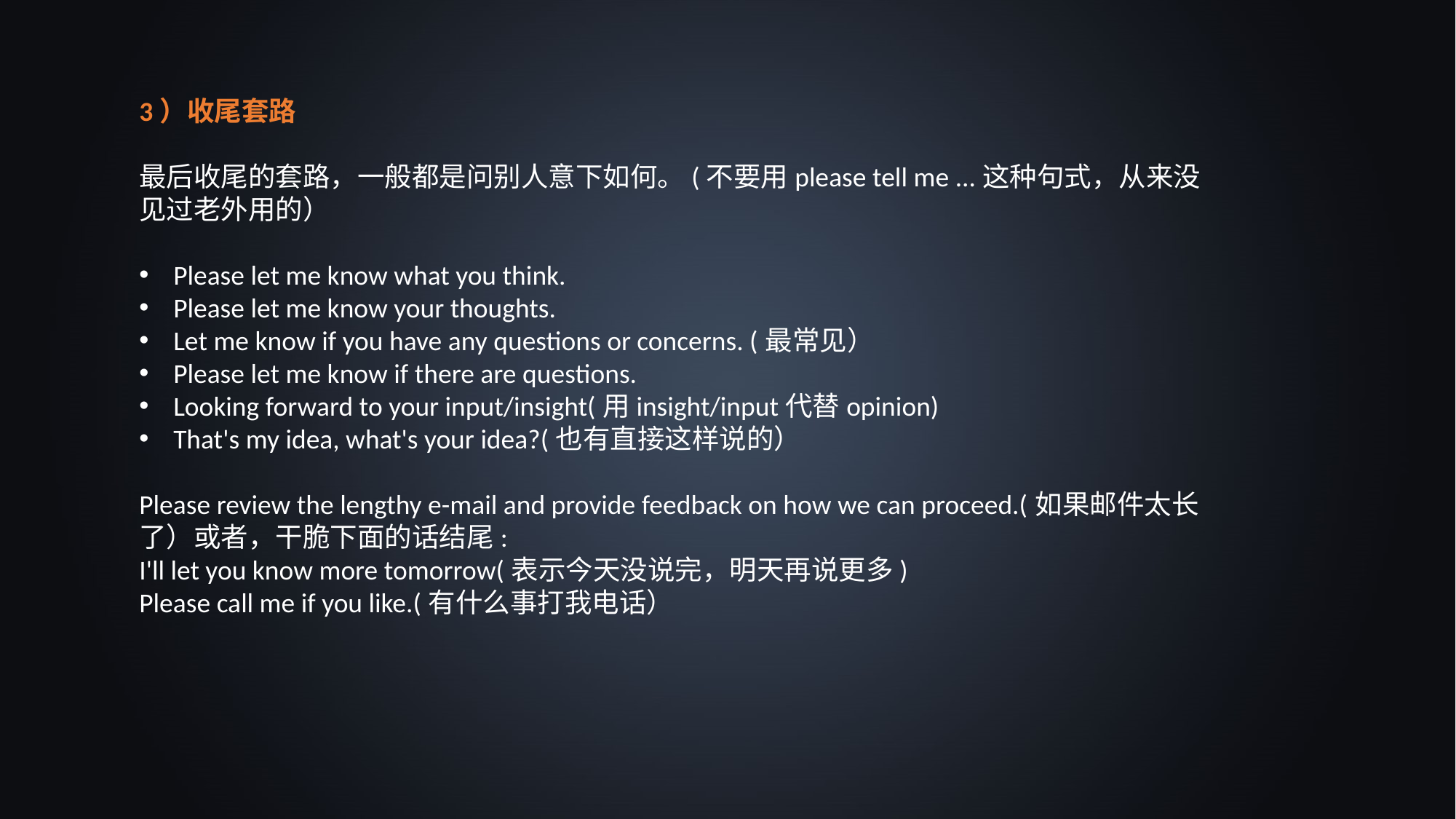

3）收尾套路

最后收尾的套路，一般都是问别人意下如何。(不要用please tell me ...这种句式，从来没见过老外用的）

Please let me know what you think.
Please let me know your thoughts.
Let me know if you have any questions or concerns. (最常见）
Please let me know if there are questions.
Looking forward to your input/insight(用insight/input代替opinion)
That's my idea, what's your idea?(也有直接这样说的）

Please review the lengthy e-mail and provide feedback on how we can proceed.(如果邮件太长了）或者，干脆下面的话结尾:
I'll let you know more tomorrow(表示今天没说完，明天再说更多)
Please call me if you like.(有什么事打我电话）